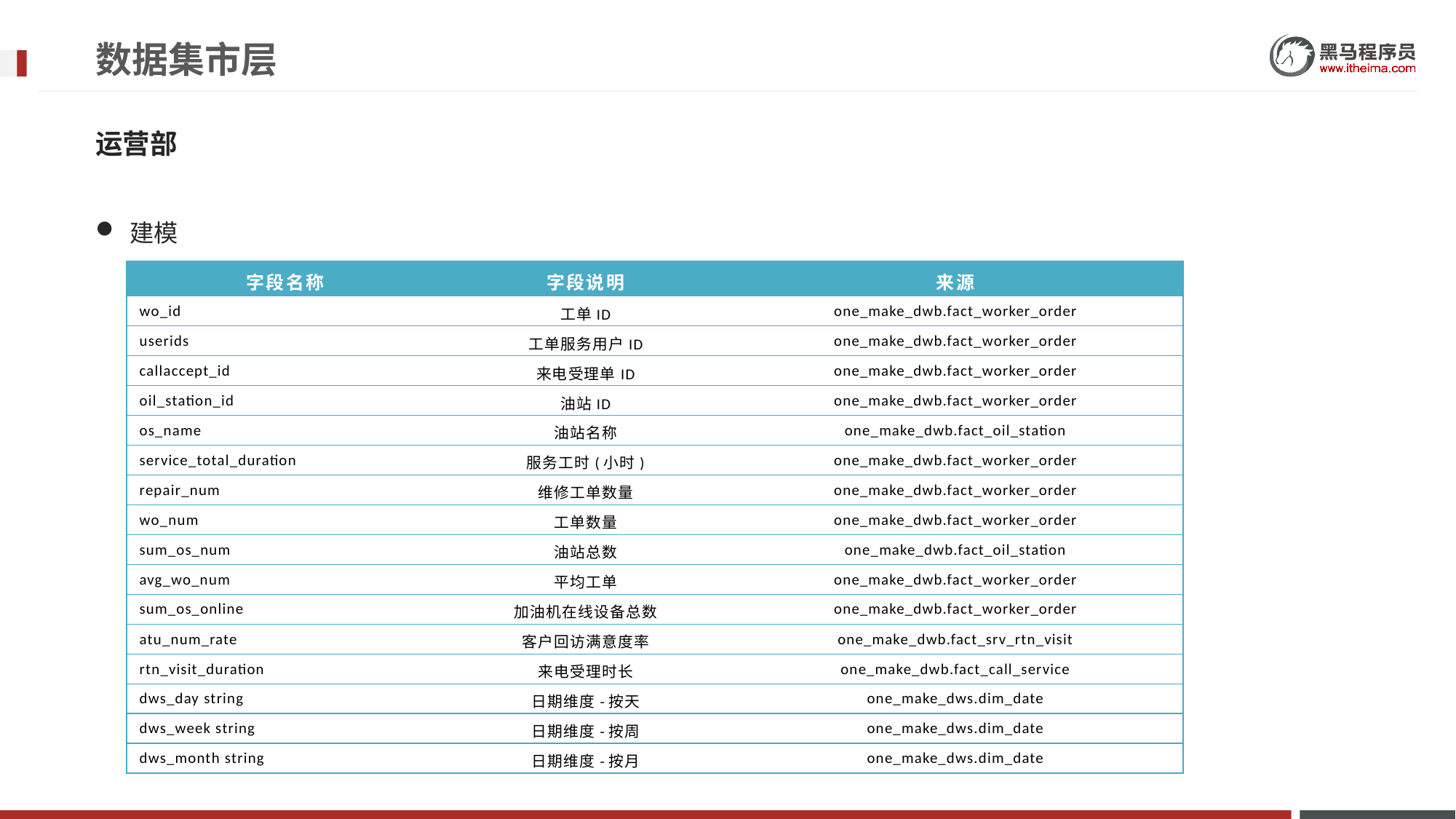

# 数据集市层
运营部
建模
| 字段名称 | 字段说明 | 来源 |
| --- | --- | --- |
| wo\_id | 工单ID | one\_make\_dwb.fact\_worker\_order |
| userids | 工单服务用户ID | one\_make\_dwb.fact\_worker\_order |
| callaccept\_id | 来电受理单ID | one\_make\_dwb.fact\_worker\_order |
| oil\_station\_id | 油站ID | one\_make\_dwb.fact\_worker\_order |
| os\_name | 油站名称 | one\_make\_dwb.fact\_oil\_station |
| service\_total\_duration | 服务工时(小时) | one\_make\_dwb.fact\_worker\_order |
| repair\_num | 维修工单数量 | one\_make\_dwb.fact\_worker\_order |
| wo\_num | 工单数量 | one\_make\_dwb.fact\_worker\_order |
| sum\_os\_num | 油站总数 | one\_make\_dwb.fact\_oil\_station |
| avg\_wo\_num | 平均工单 | one\_make\_dwb.fact\_worker\_order |
| sum\_os\_online | 加油机在线设备总数 | one\_make\_dwb.fact\_worker\_order |
| atu\_num\_rate | 客户回访满意度率 | one\_make\_dwb.fact\_srv\_rtn\_visit |
| rtn\_visit\_duration | 来电受理时长 | one\_make\_dwb.fact\_call\_service |
| dws\_day string | 日期维度-按天 | one\_make\_dws.dim\_date |
| dws\_week string | 日期维度-按周 | one\_make\_dws.dim\_date |
| dws\_month string | 日期维度-按月 | one\_make\_dws.dim\_date |